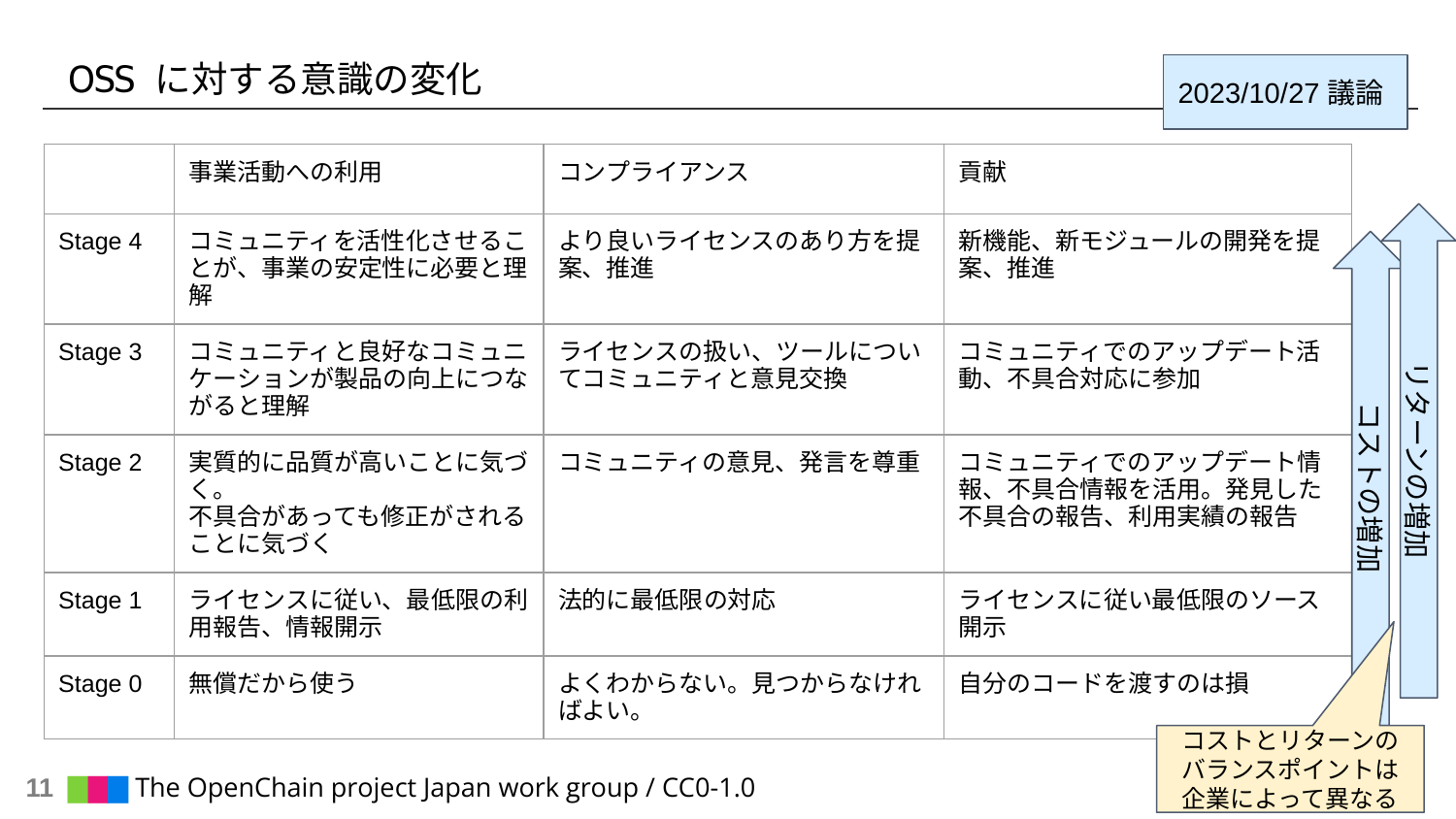

# OSS に対する意識の変化
2023/10/27議論
|  | 事業活動への利用 | コンプライアンス | 貢献 |
| --- | --- | --- | --- |
| Stage 4 | コミュニティを活性化させることが、事業の安定性に必要と理解 | より良いライセンスのあり方を提案、推進 | 新機能、新モジュールの開発を提案、推進 |
| Stage 3 | コミュニティと良好なコミュニケーションが製品の向上につながると理解 | ライセンスの扱い、ツールについてコミュニティと意見交換 | コミュニティでのアップデート活動、不具合対応に参加 |
| Stage 2 | 実質的に品質が高いことに気づく。 不具合があっても修正がされることに気づく | コミュニティの意見、発言を尊重 | コミュニティでのアップデート情報、不具合情報を活用。発見した不具合の報告、利用実績の報告 |
| Stage 1 | ライセンスに従い、最低限の利用報告、情報開示 | 法的に最低限の対応 | ライセンスに従い最低限のソース開示 |
| Stage 0 | 無償だから使う | よくわからない。見つからなければよい。 | 自分のコードを渡すのは損 |
リターンの増加
コストの増加
コストとリターンのバランスポイントは企業によって異なる